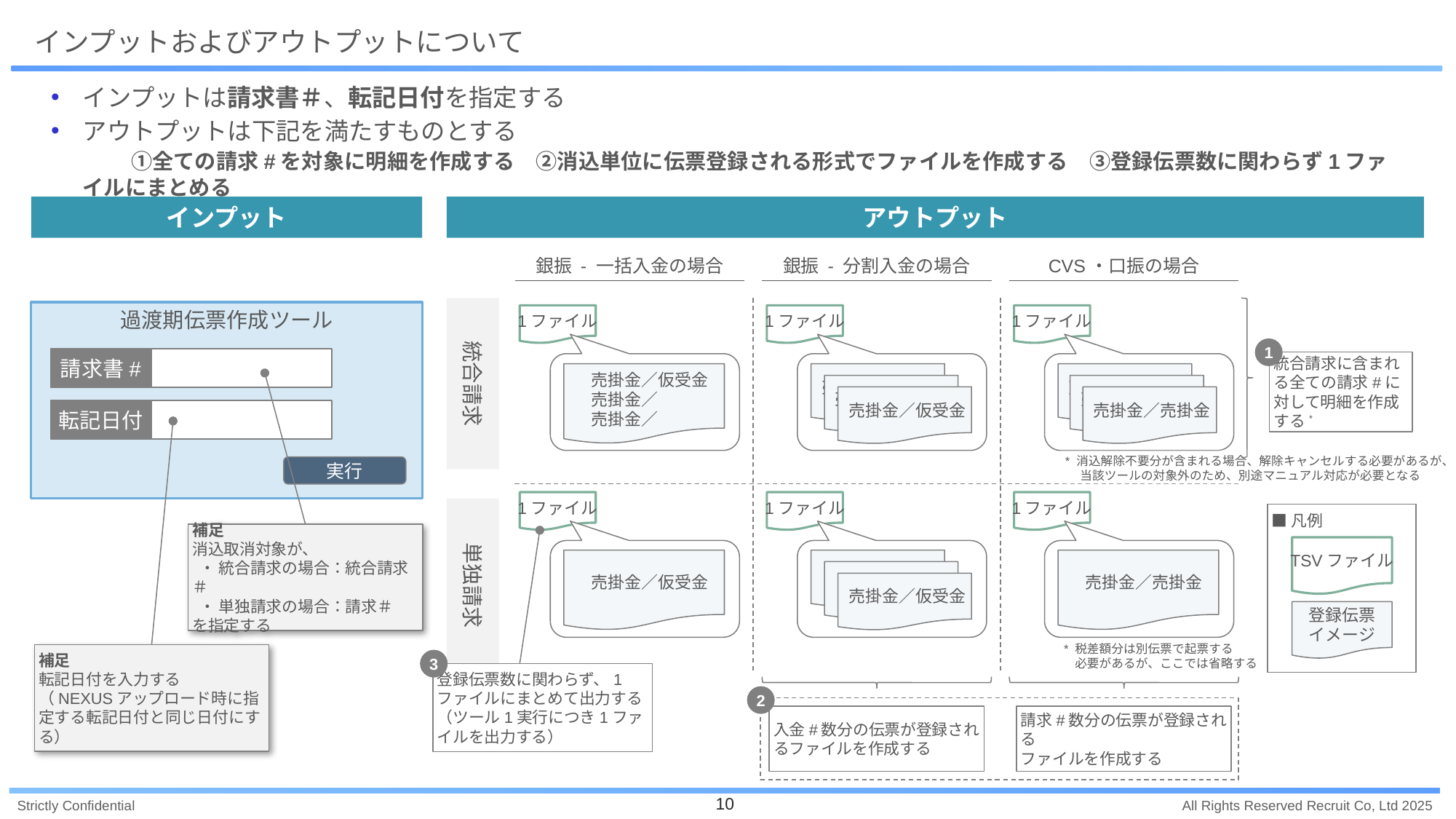

# インプットおよびアウトプットについて
インプットは請求書＃、転記日付を指定する
アウトプットは下記を満たすものとする
　　①全ての請求#を対象に明細を作成する　②消込単位に伝票登録される形式でファイルを作成する　③登録伝票数に関わらず1ファイルにまとめる
インプット
アウトプット
銀振 - 一括入金の場合
銀振 - 分割入金の場合
CVS・口振の場合

統合請求
過渡期伝票作成ツール
1ファイル
1ファイル
1ファイル
1
請求書#

統合請求に含まれる全ての請求#に対して明細を作成する*

　売掛金／仮受金
　売掛金／
　売掛金／
売掛金／仮受金
売掛金／売掛金
売掛金／仮受金
売掛金／売掛金
売掛金／仮受金
売掛金／売掛金
転記日付

* 消込解除不要分が含まれる場合、解除キャンセルする必要があるが、
　 当該ツールの対象外のため、別途マニュアル対応が必要となる
実行
1ファイル
1ファイル
1ファイル
■凡例

TSVファイル
登録伝票
イメージ
単独請求
補足
消込取消対象が、
 ・ 統合請求の場合：統合請求＃
 ・ 単独請求の場合：請求＃
を指定する

　売掛金／仮受金
　売掛金／仮受金
　売掛金／仮受金
売掛金／仮受金
　売掛金／売掛金

* 税差額分は別伝票で起票する
   必要があるが、ここでは省略する
補足
転記日付を入力する
（NEXUSアップロード時に指定する転記日付と同じ日付にする）
3
登録伝票数に関わらず、1ファイルにまとめて出力する（ツール1実行につき1ファイルを出力する）
2

入金#数分の伝票が登録されるファイルを作成する
請求#数分の伝票が登録される
ファイルを作成する
10